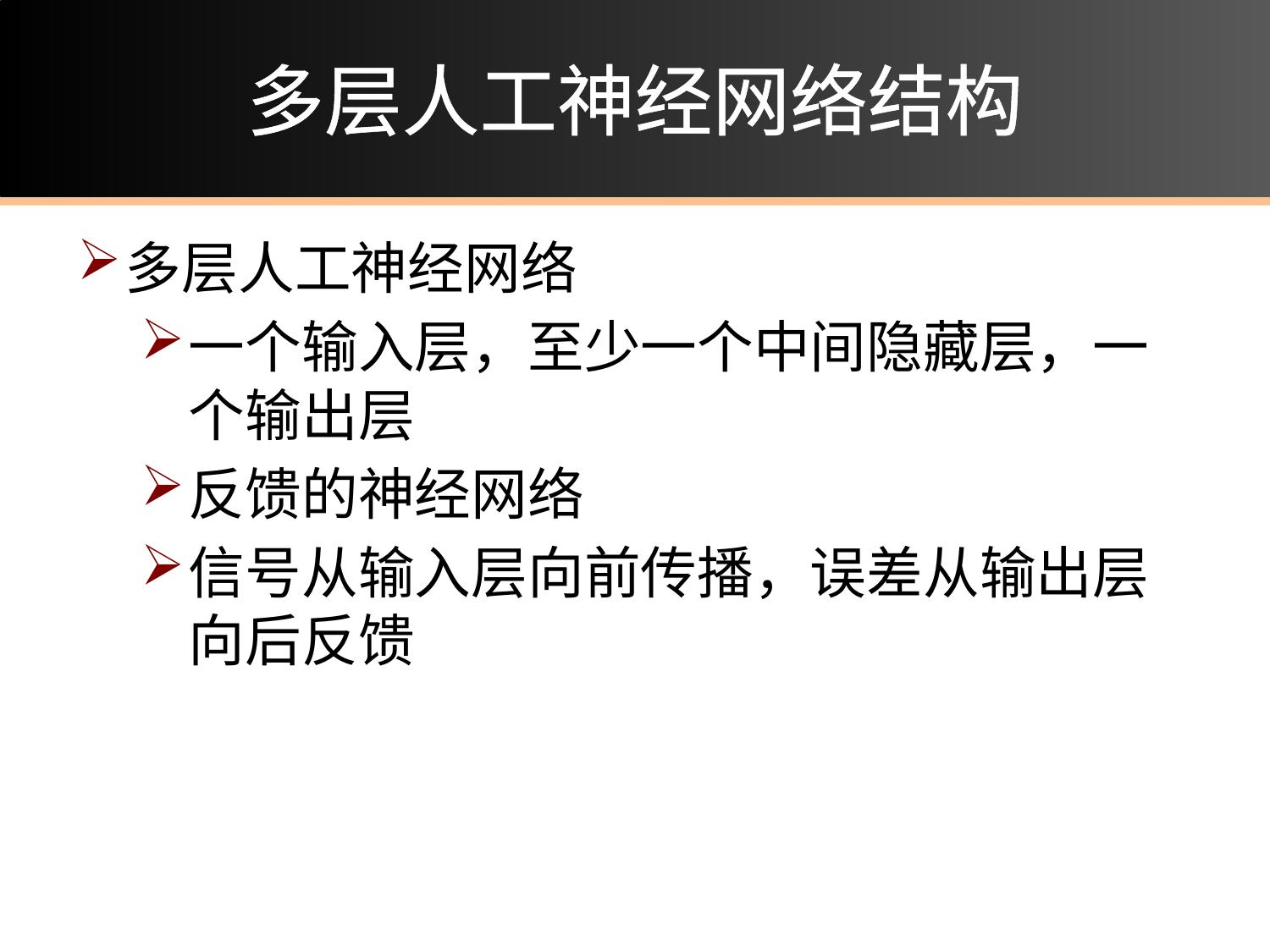

# 多层人工神经网络结构
多层人工神经网络
一个输入层，至少一个中间隐藏层，一个输出层
反馈的神经网络
信号从输入层向前传播，误差从输出层向后反馈